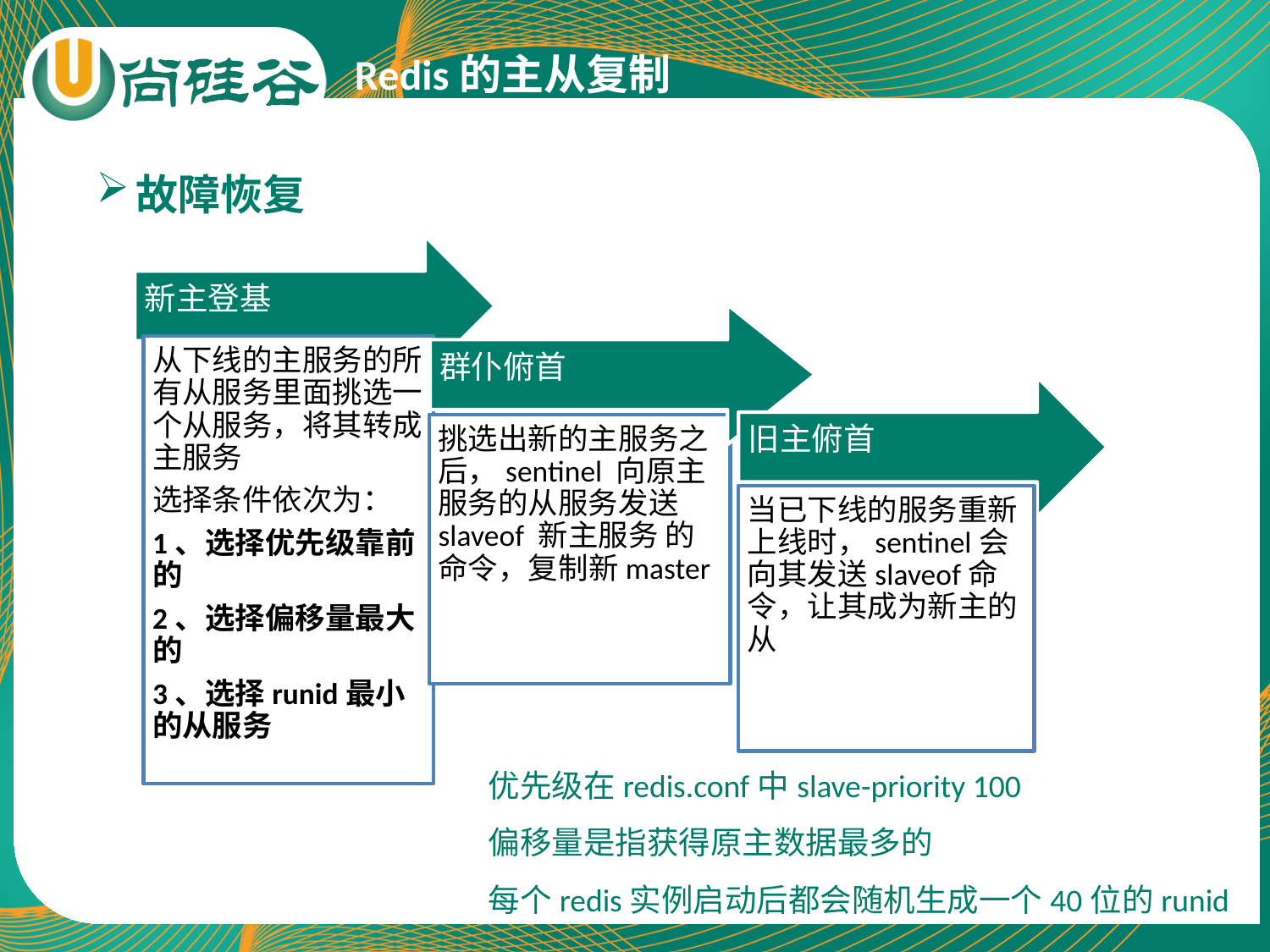

Redis的主从复制
故障恢复
新主登基
群仆俯首
从下线的主服务的所有从服务里面挑选一个从服务，将其转成主服务
选择条件依次为：
1、选择优先级靠前的
2、选择偏移量最大的
3、选择runid最小的从服务
旧主俯首
挑选出新的主服务之后，sentinel 向原主服务的从服务发送 slaveof 新主服务 的命令，复制新master
当已下线的服务重新上线时，sentinel会向其发送slaveof命令，让其成为新主的从
优先级在redis.conf中slave-priority 100
偏移量是指获得原主数据最多的
每个redis实例启动后都会随机生成一个40位的runid